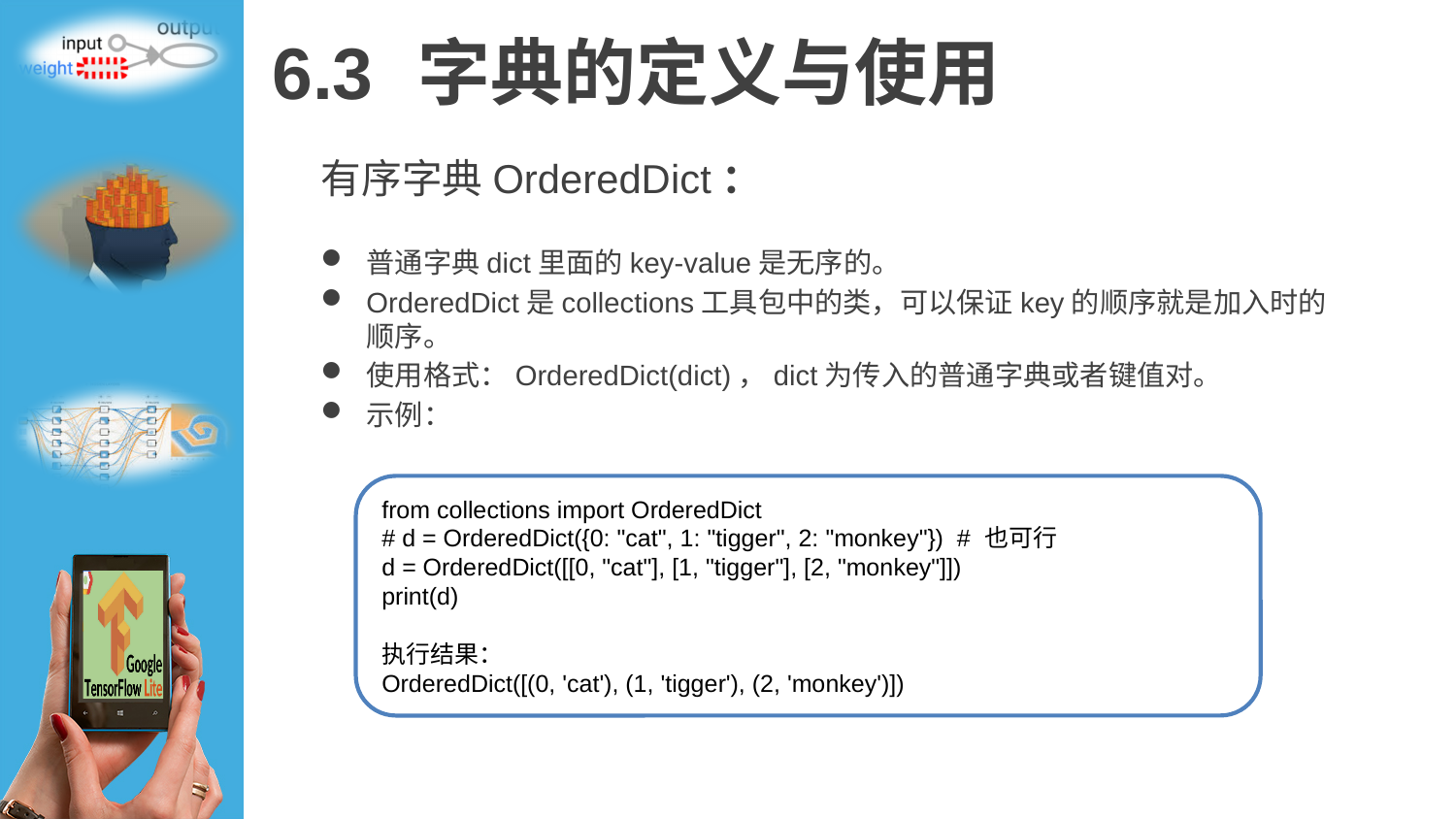

# 6.3 	字典的定义与使用
有序字典OrderedDict：
普通字典dict里面的key-value是无序的。
OrderedDict是collections工具包中的类，可以保证key的顺序就是加入时的顺序。
使用格式：OrderedDict(dict)，dict为传入的普通字典或者键值对。
示例：

from collections import OrderedDict
# d = OrderedDict({0: "cat", 1: "tigger", 2: "monkey"})  # 也可行
d = OrderedDict([[0, "cat"], [1, "tigger"], [2, "monkey"]])
print(d)

执行结果：
OrderedDict([(0, 'cat'), (1, 'tigger'), (2, 'monkey')])